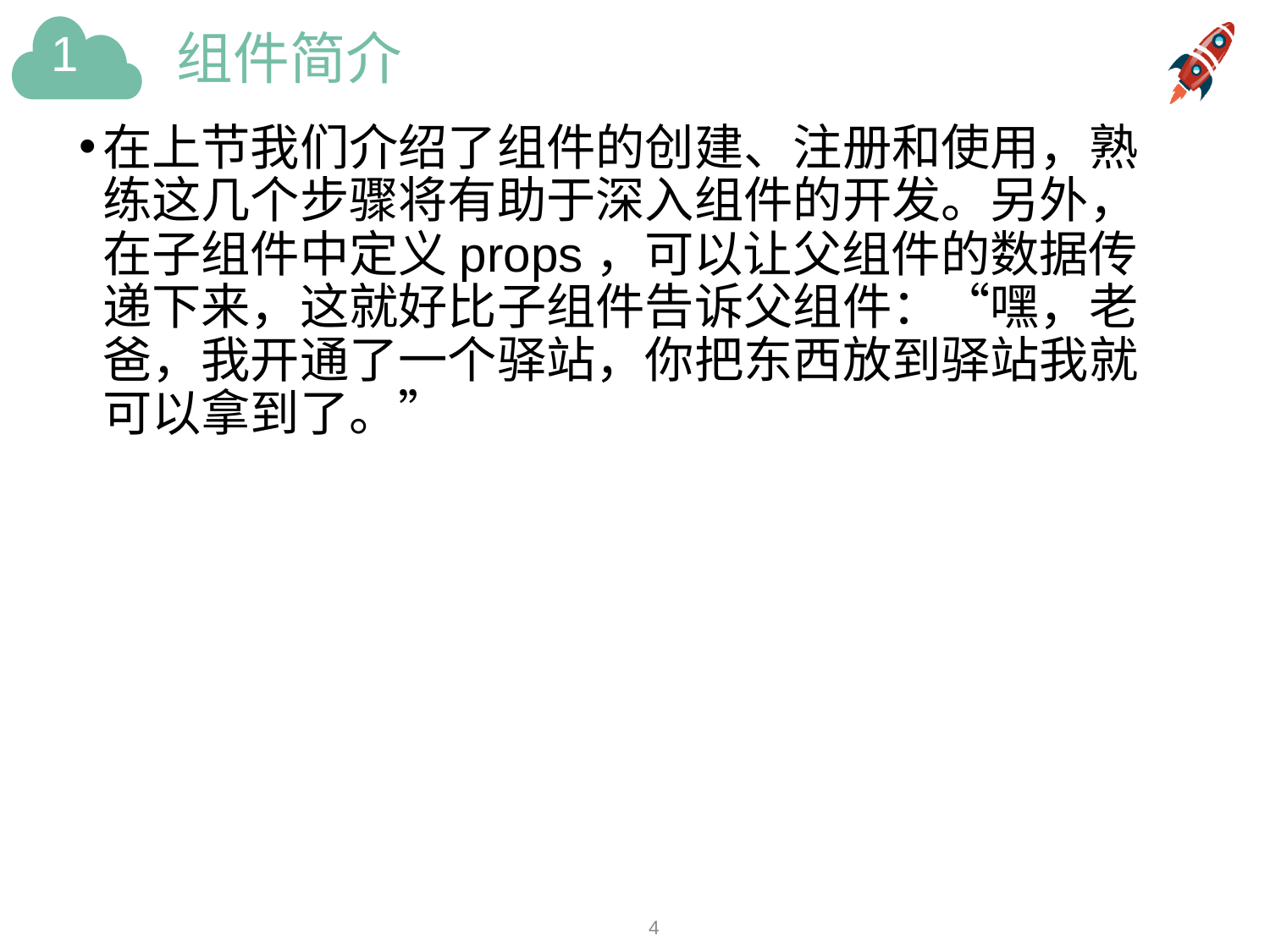

# 组件简介
在上节我们介绍了组件的创建、注册和使用，熟练这几个步骤将有助于深入组件的开发。另外，在子组件中定义props，可以让父组件的数据传递下来，这就好比子组件告诉父组件：“嘿，老爸，我开通了一个驿站，你把东西放到驿站我就可以拿到了。”
4